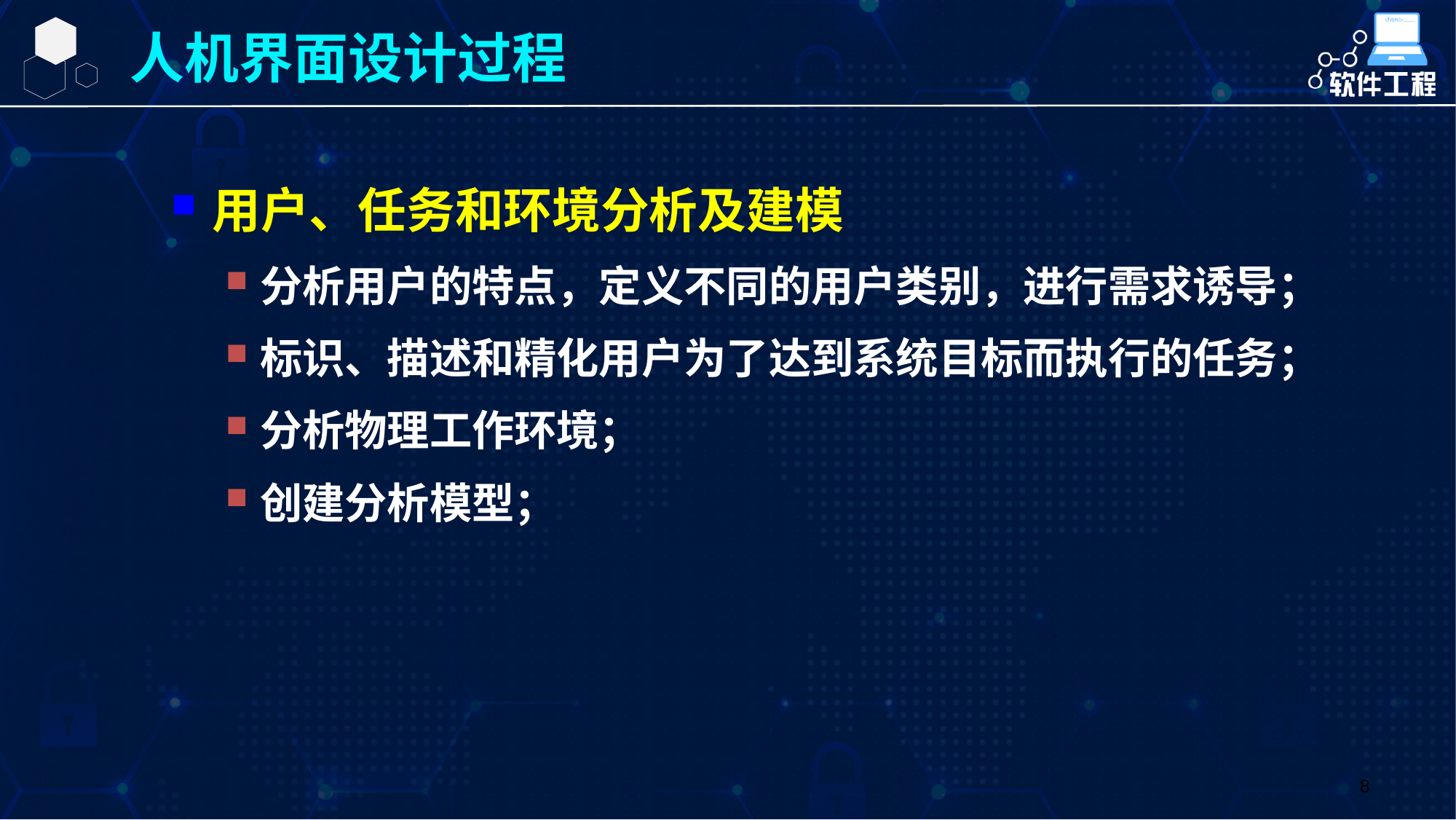

人机界面设计过程
用户、任务和环境分析及建模
分析用户的特点，定义不同的用户类别，进行需求诱导；
标识、描述和精化用户为了达到系统目标而执行的任务；
分析物理工作环境；
创建分析模型；
8